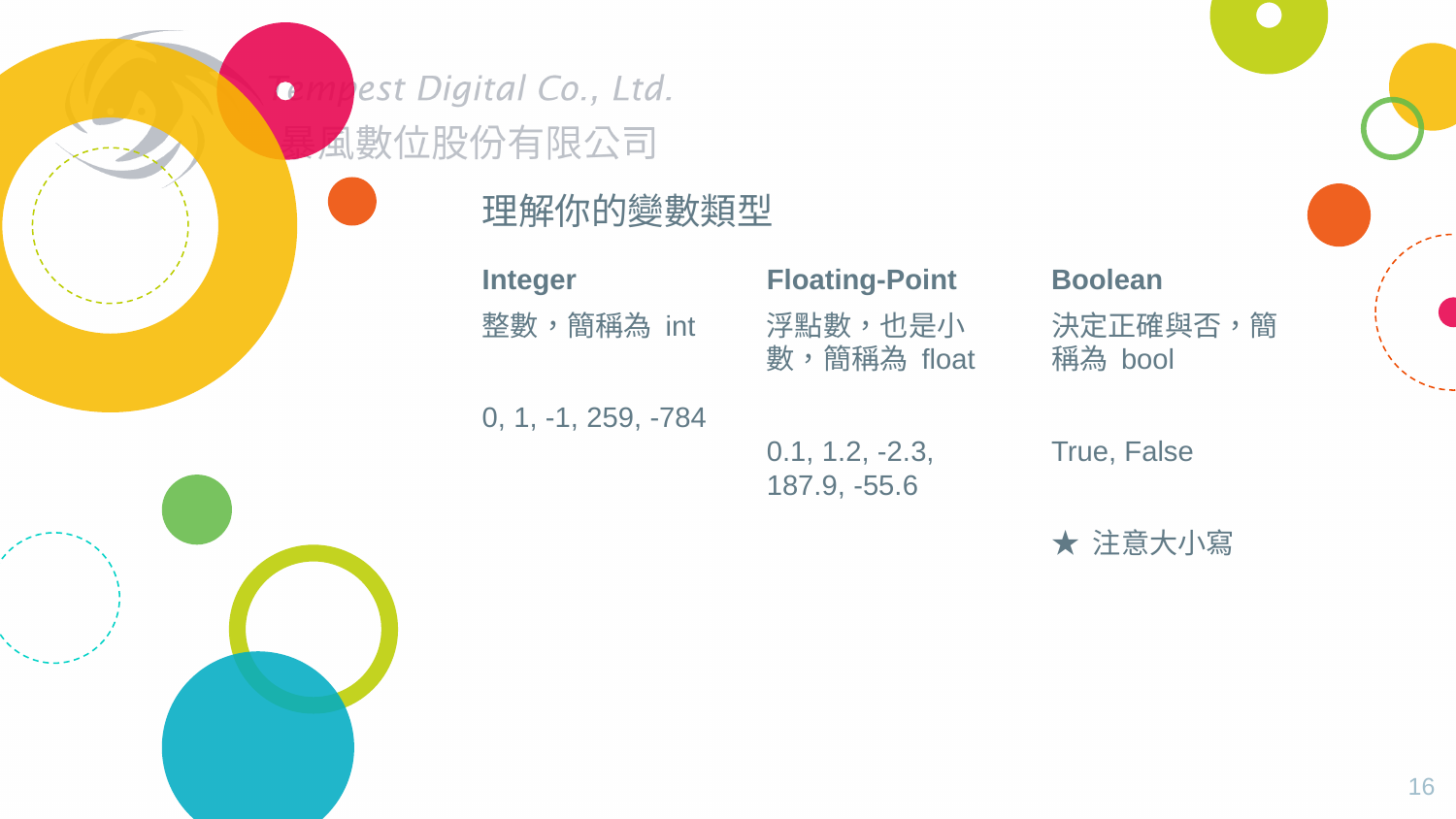

# 理解你的變數類型
Integer
整數，簡稱為 int

0, 1, -1, 259, -784
Floating-Point
浮點數，也是小數，簡稱為 float

0.1, 1.2, -2.3, 187.9, -55.6
Boolean
決定正確與否，簡稱為 bool

True, False

★ 注意大小寫
16